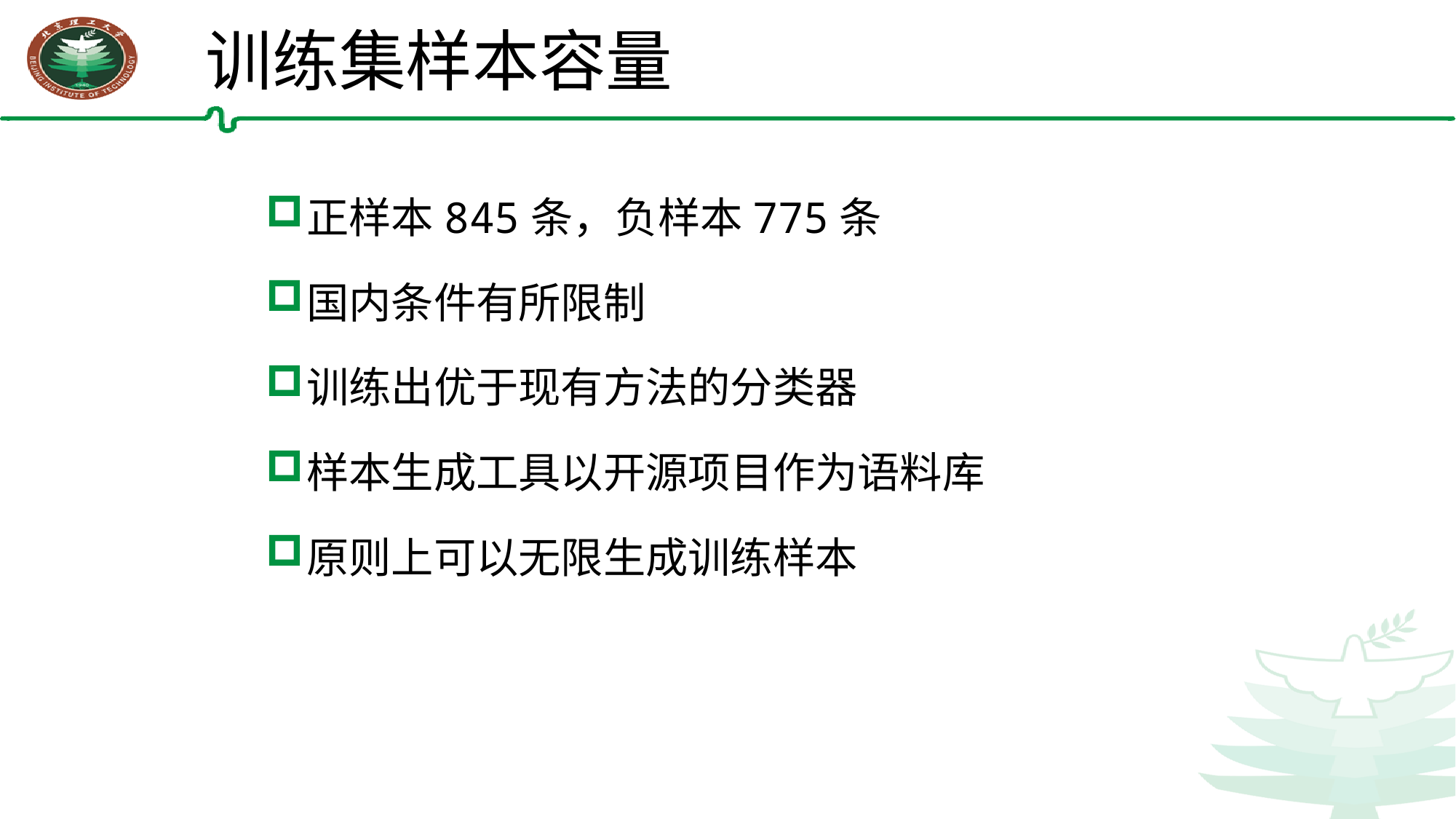

训练集样本容量
正样本845条，负样本775条
国内条件有所限制
训练出优于现有方法的分类器
样本生成工具以开源项目作为语料库
原则上可以无限生成训练样本